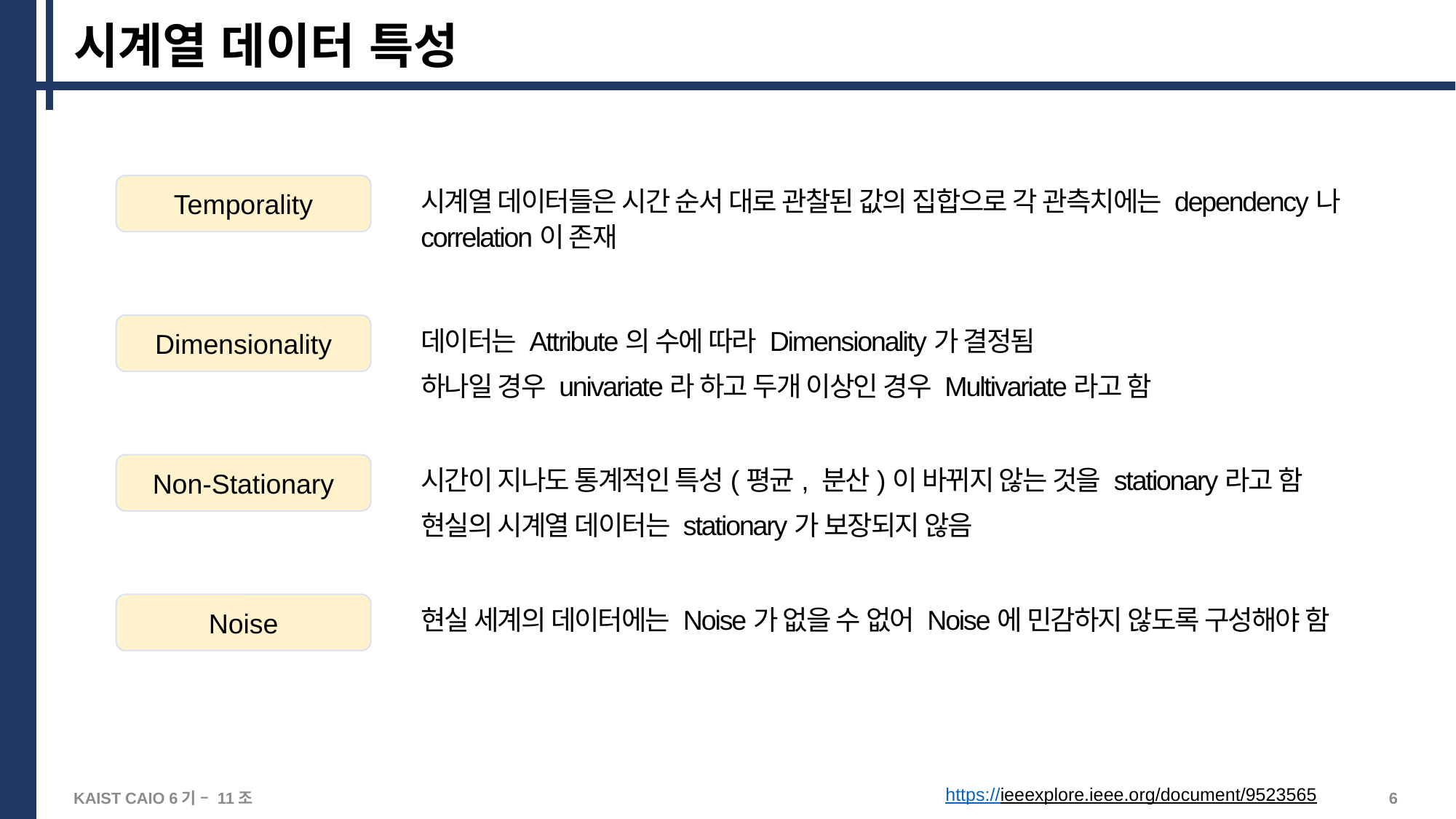

# 시계열 데이터 특성
Temporality
시계열 데이터들은 시간 순서 대로 관찰된 값의 집합으로 각 관측치에는 dependency나 correlation이 존재
Dimensionality
데이터는 Attribute의 수에 따라 Dimensionality가 결정됨
하나일 경우 univariate라 하고 두개 이상인 경우 Multivariate라고 함
시간이 지나도 통계적인 특성(평균, 분산)이 바뀌지 않는 것을 stationary라고 함
현실의 시계열 데이터는 stationary가 보장되지 않음
Non-Stationary
Noise
현실 세계의 데이터에는 Noise가 없을 수 없어 Noise에 민감하지 않도록 구성해야 함
https://ieeexplore.ieee.org/document/9523565
6
KAIST CAIO 6기 – 11조